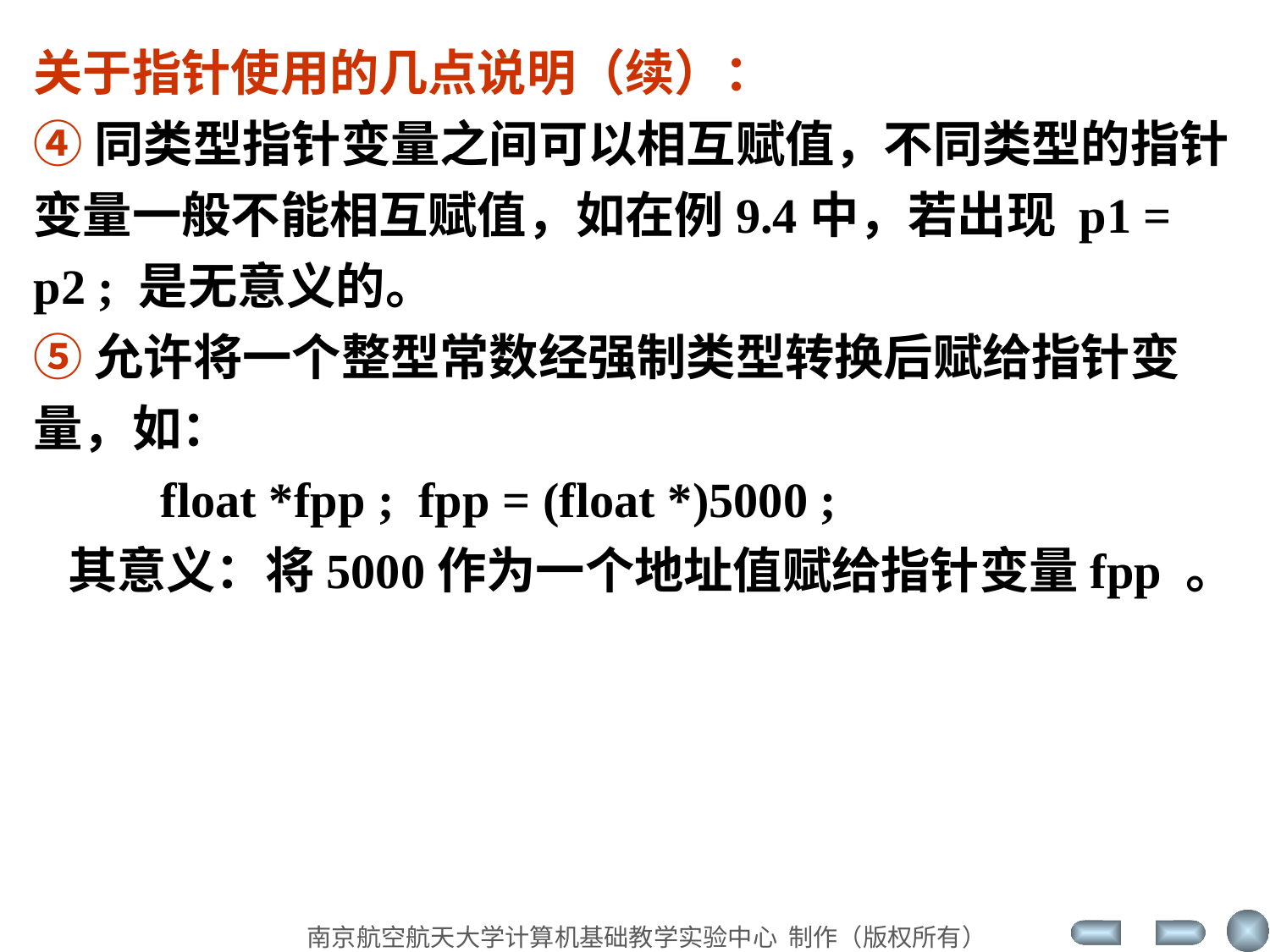

关于指针使用的几点说明（续）：
④同类型指针变量之间可以相互赋值，不同类型的指针变量一般不能相互赋值，如在例9.4中，若出现 p1 = p2 ; 是无意义的。
⑤允许将一个整型常数经强制类型转换后赋给指针变量，如：
  	float *fpp ;  fpp = (float *)5000 ;
  其意义：将5000作为一个地址值赋给指针变量fpp 。